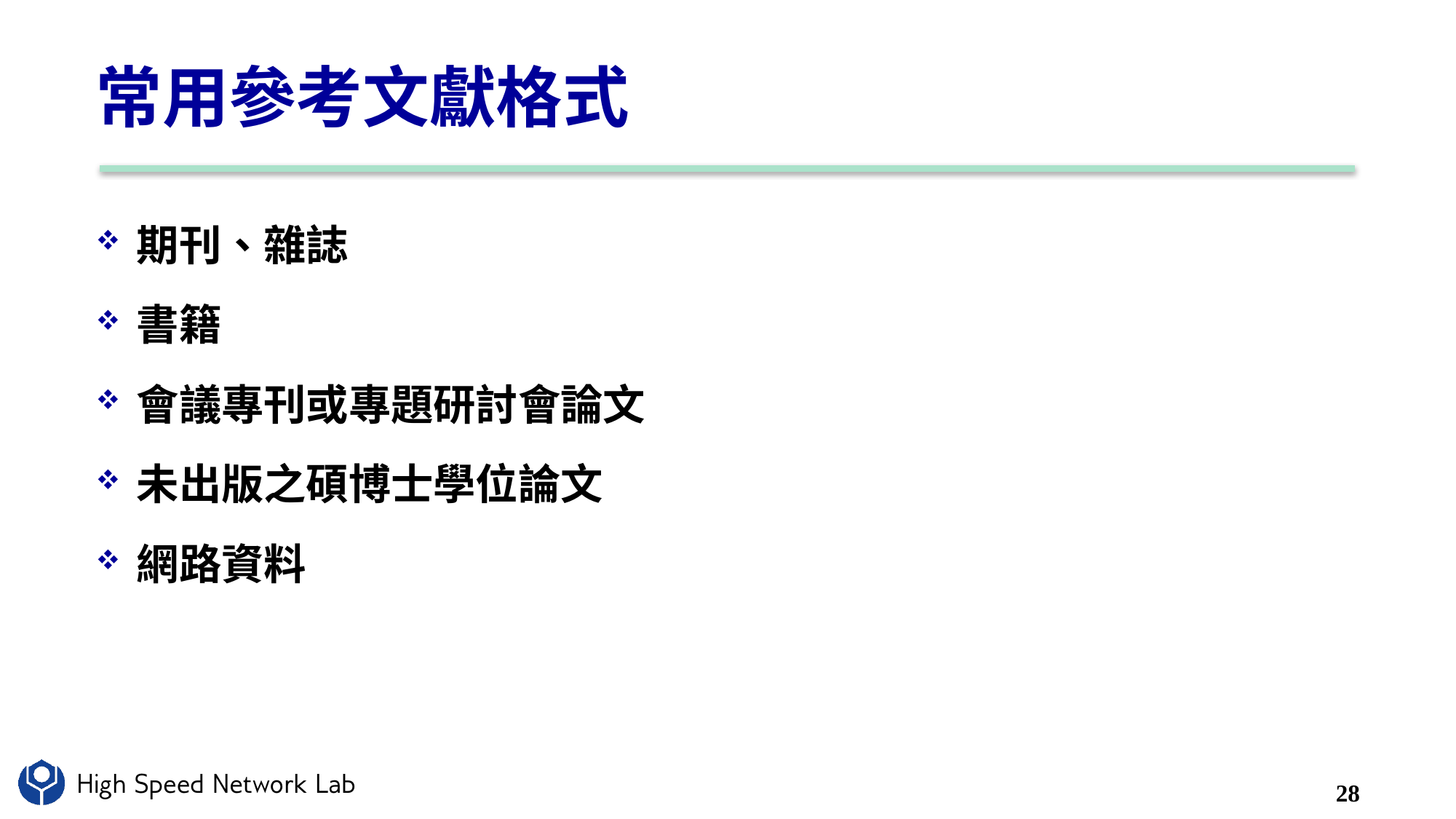

# 常用參考文獻格式
期刊、雜誌
書籍
會議專刊或專題研討會論文
未出版之碩博士學位論文
網路資料

28